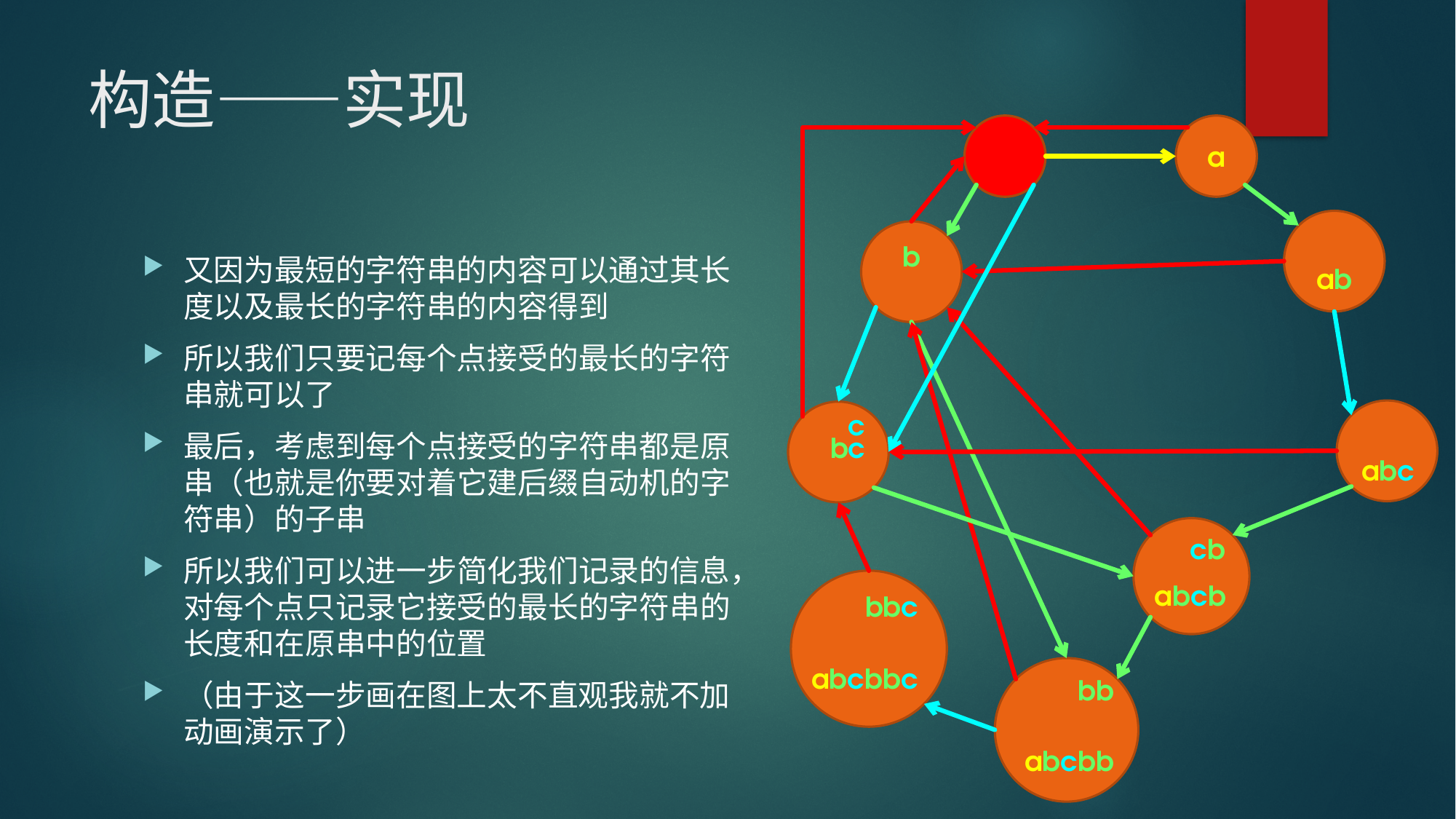

# 构造——实现

a

b
又因为最短的字符串的内容可以通过其长度以及最长的字符串的内容得到
所以我们只要记每个点接受的最长的字符串就可以了
最后，考虑到每个点接受的字符串都是原串（也就是你要对着它建后缀自动机的字符串）的子串
所以我们可以进一步简化我们记录的信息，对每个点只记录它接受的最长的字符串的长度和在原串中的位置
（由于这一步画在图上太不直观我就不加动画演示了）
ab

c
bc
abc

cb

abcb
bbc
abcbbc

bb
abcbb